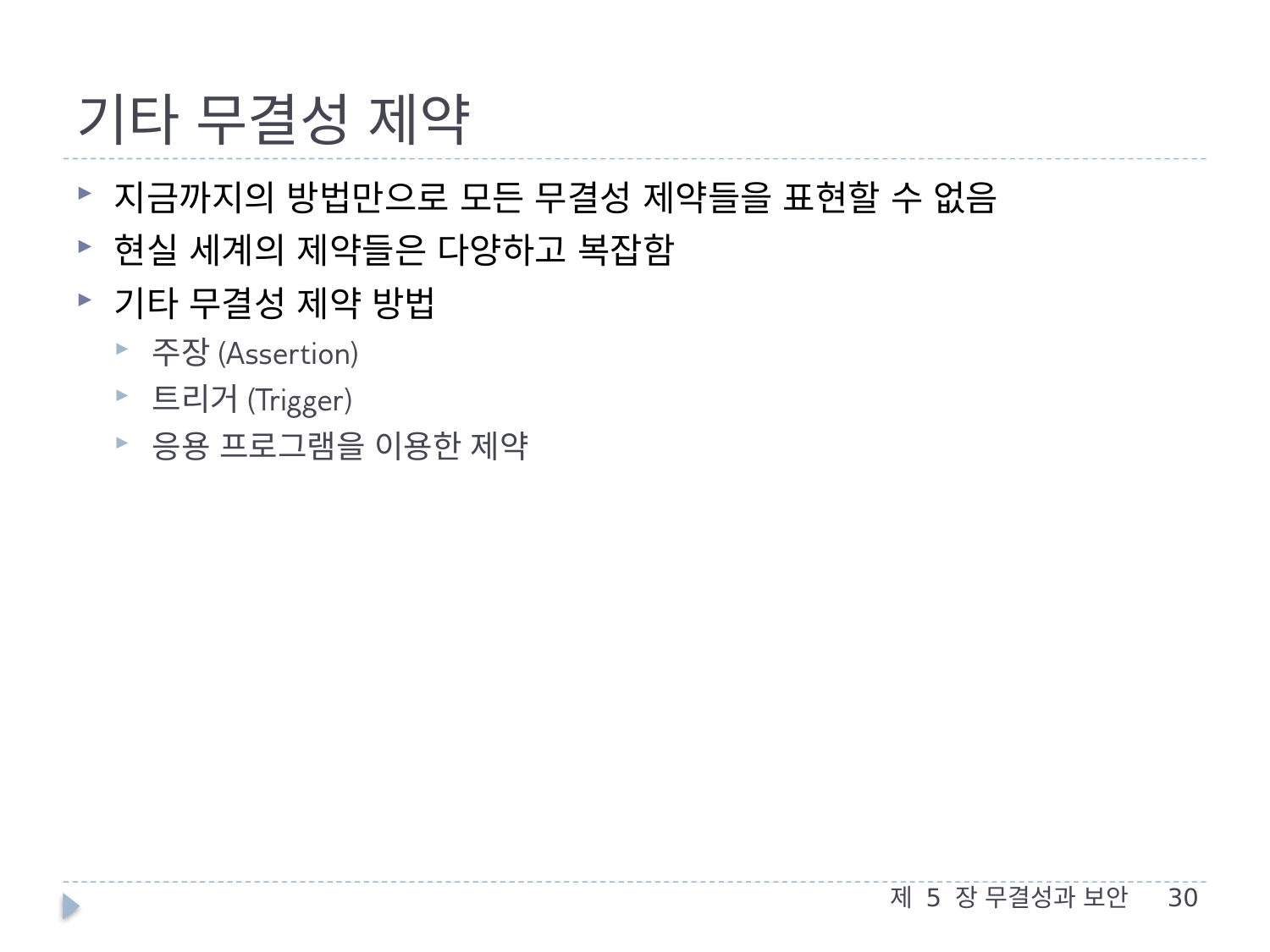

# 기타 무결성 제약
지금까지의 방법만으로 모든 무결성 제약들을 표현할 수 없음
현실 세계의 제약들은 다양하고 복잡함
기타 무결성 제약 방법
주장(Assertion)
트리거(Trigger)
응용 프로그램을 이용한 제약

제 5 장 무결성과 보안
30